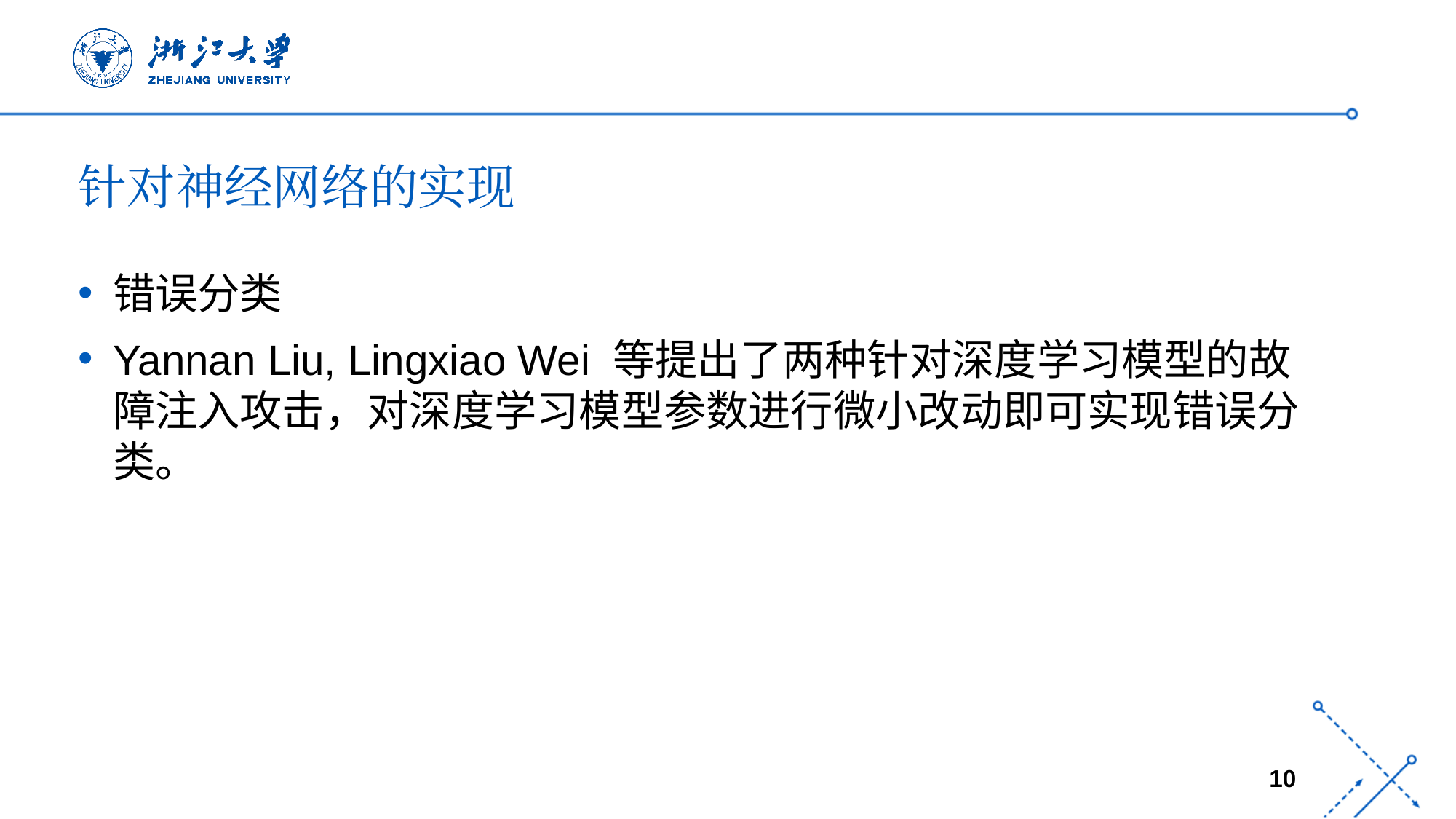

# 针对神经网络的实现
错误分类
Yannan Liu, Lingxiao Wei 等提出了两种针对深度学习模型的故障注入攻击，对深度学习模型参数进行微小改动即可实现错误分类。